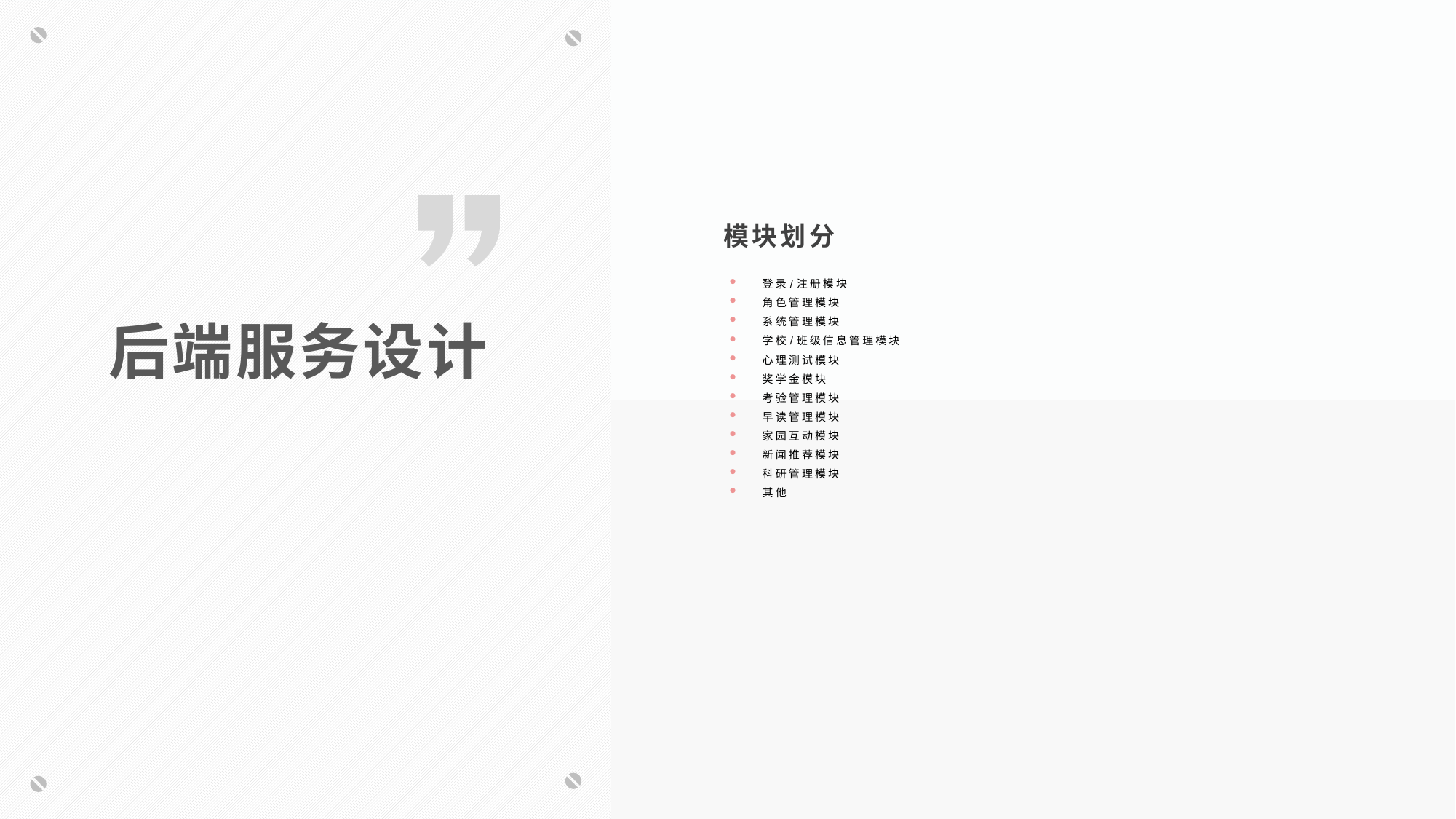

模块划分
登录/注册模块
角色管理模块
系统管理模块
学校/班级信息管理模块
心理测试模块
奖学金模块
考验管理模块
早读管理模块
家园互动模块
新闻推荐模块
科研管理模块
其他
后端服务设计